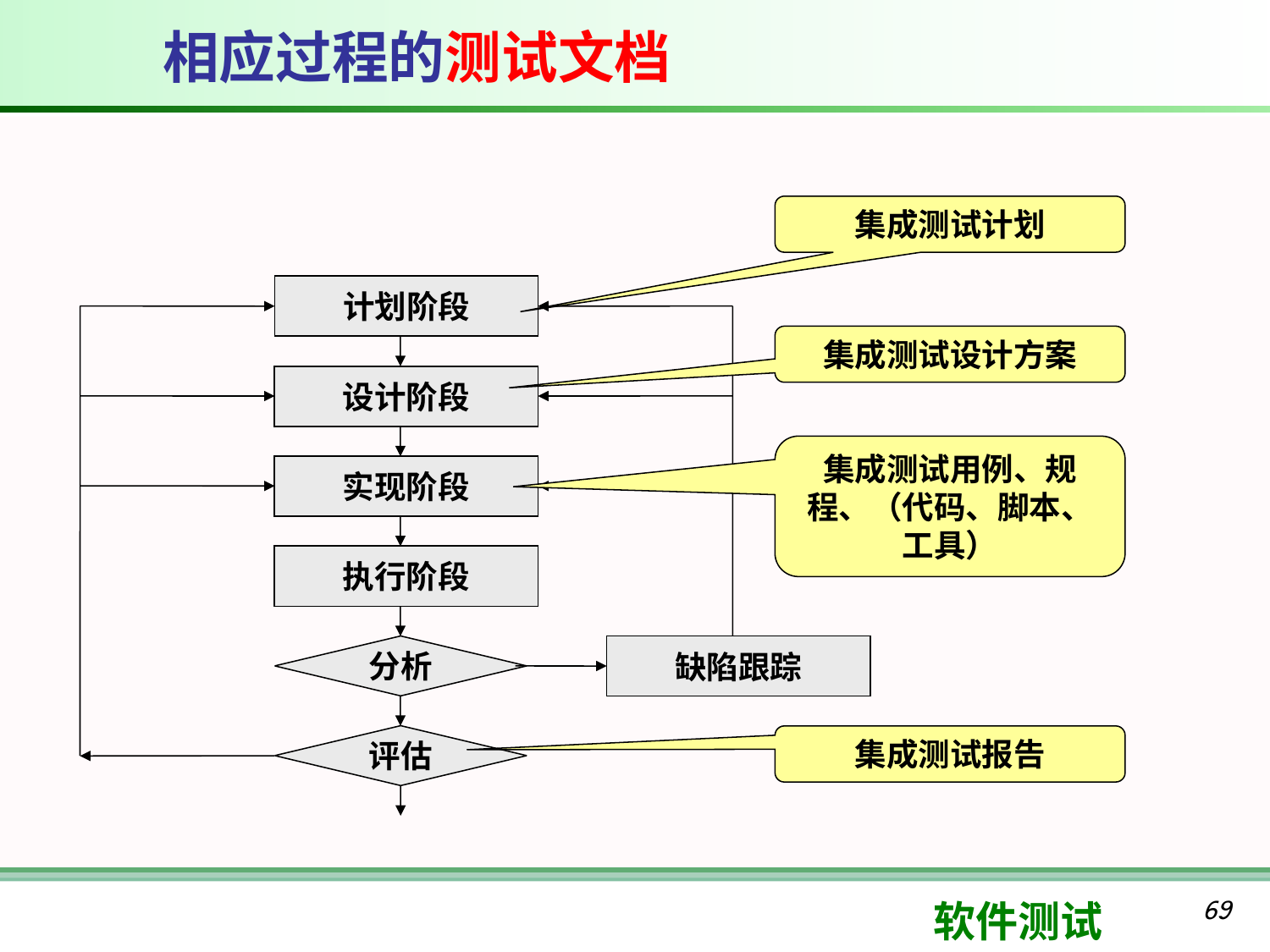

相应过程的测试文档
集成测试计划
计划阶段

设计阶段

实现阶段

执行阶段

分析
缺陷跟踪

评估

集成测试设计方案
集成测试用例、规程、（代码、脚本、工具）
集成测试报告
69